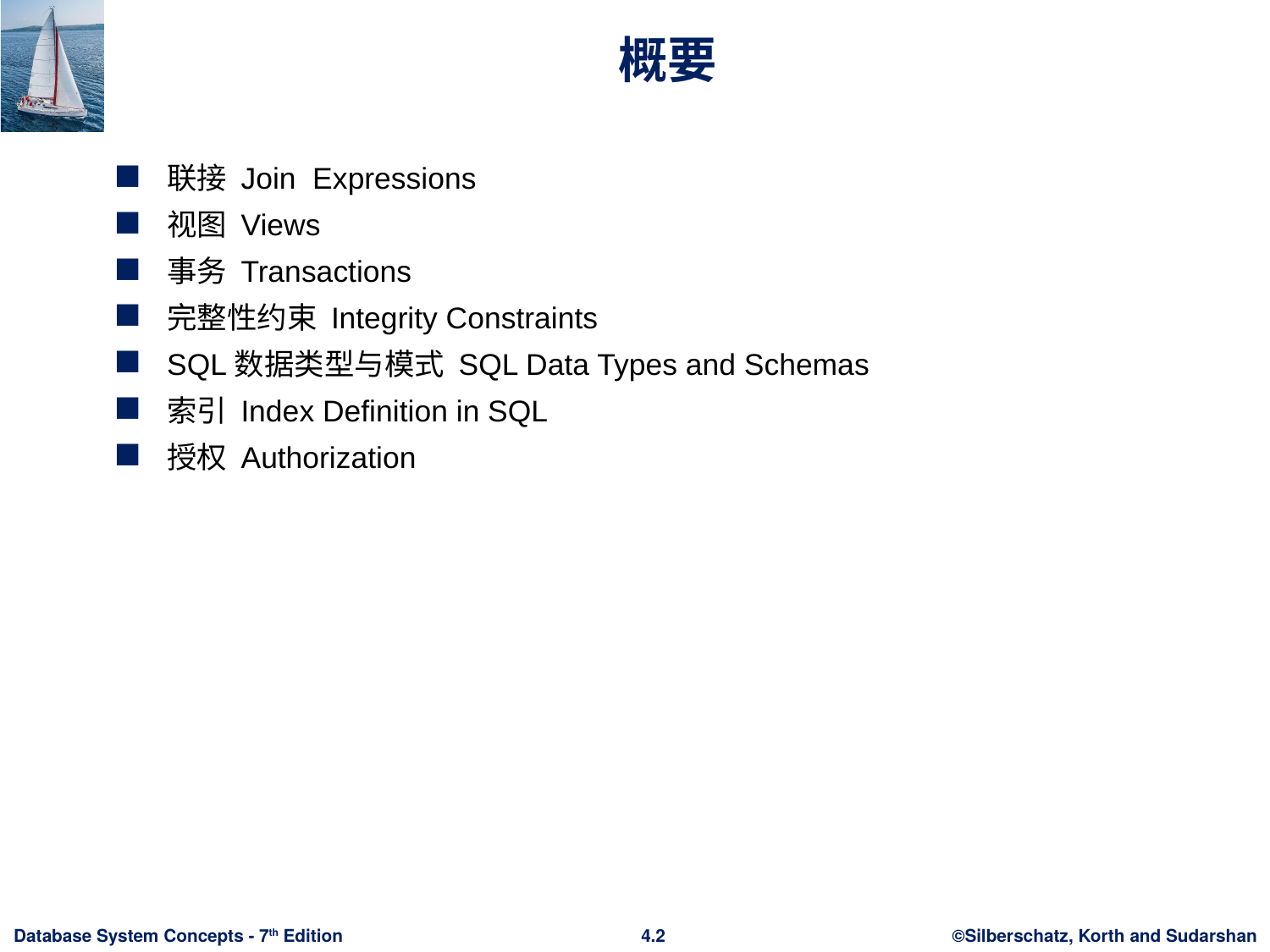

# 概要
联接 Join  Expressions
视图 Views
事务 Transactions
完整性约束 Integrity Constraints
SQL数据类型与模式 SQL Data Types and Schemas
索引 Index Definition in SQL
授权 Authorization